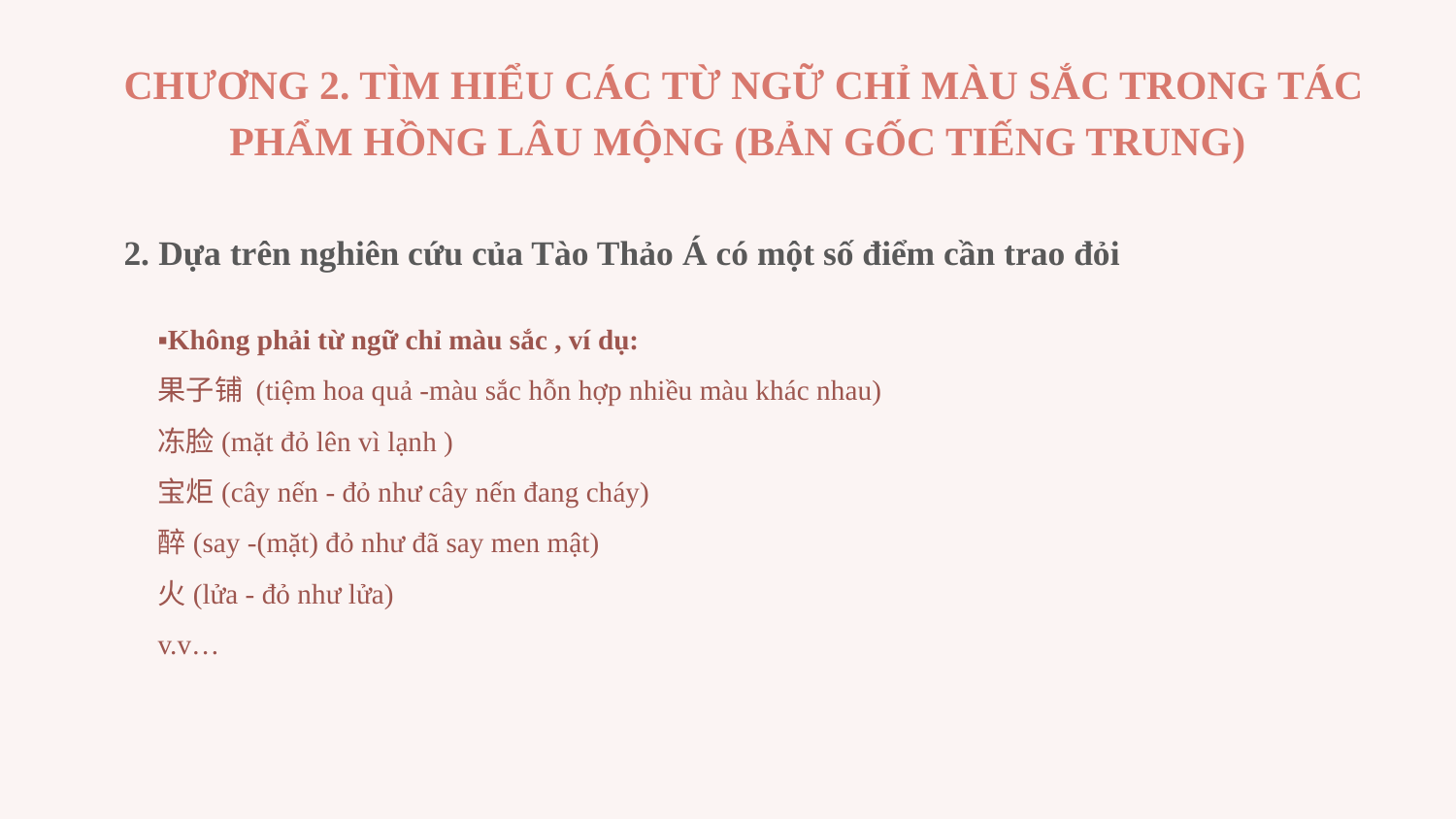

CHƯƠNG 2. TÌM HIỂU CÁC TỪ NGỮ CHỈ MÀU SẮC TRONG TÁC PHẨM HỒNG LÂU MỘNG (BẢN GỐC TIẾNG TRUNG)
2. Dựa trên nghiên cứu của Tào Thảo Á có một số điểm cần trao đỏi
▪Không phải từ ngữ chỉ màu sắc , ví dụ:
果子铺 (tiệm hoa quả -màu sắc hỗn hợp nhiều màu khác nhau)
冻脸(mặt đỏ lên vì lạnh )
宝炬(cây nến - đỏ như cây nến đang cháy)
醉(say -(mặt) đỏ như đã say men mật)
火(lửa - đỏ như lửa)
v.v…